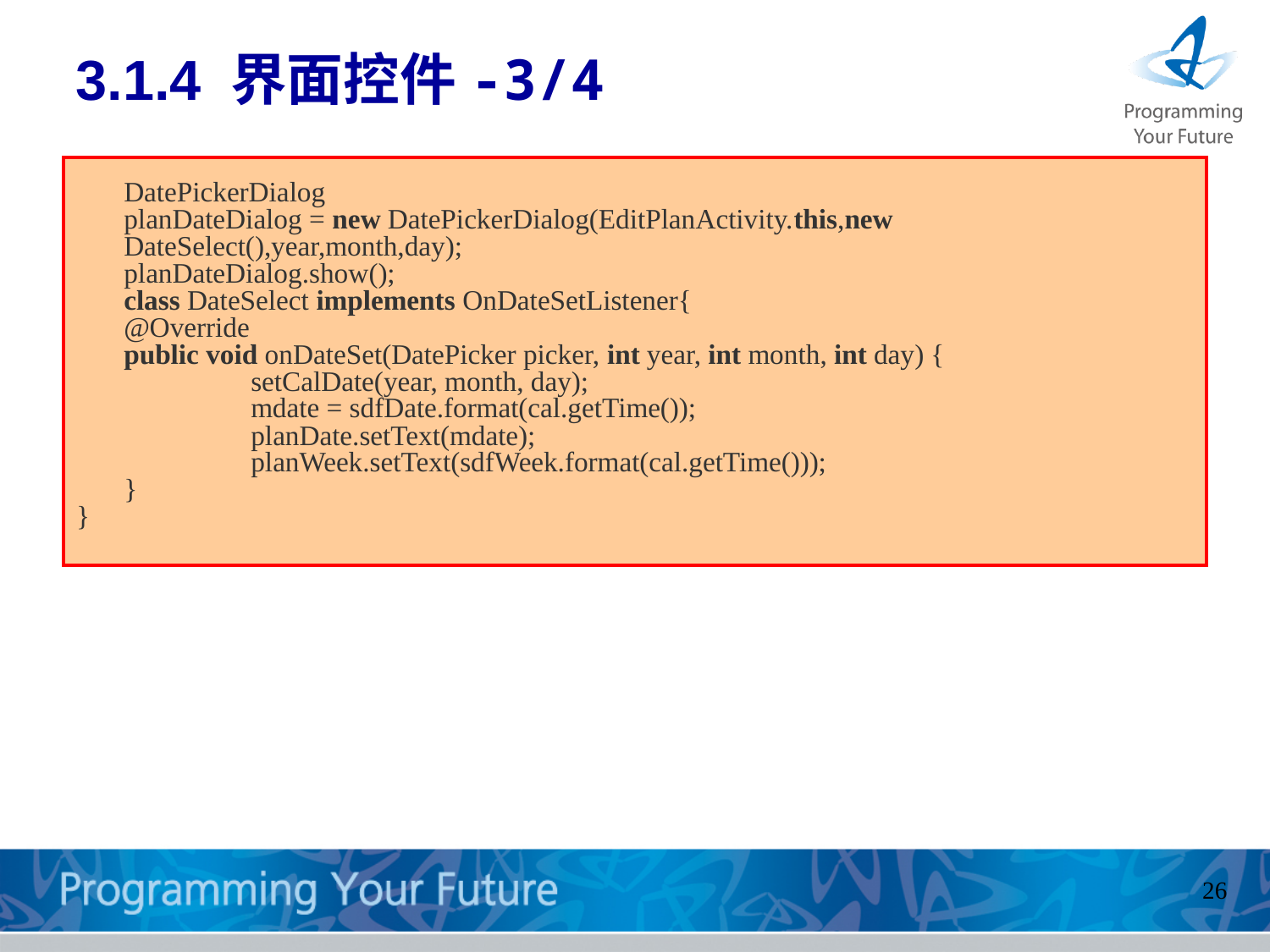

3.1.4 界面控件-3/4
	DatePickerDialog
	planDateDialog = new DatePickerDialog(EditPlanActivity.this,new DateSelect(),year,month,day);
	planDateDialog.show();
	class DateSelect implements OnDateSetListener{
	@Override
	public void onDateSet(DatePicker picker, int year, int month, int day) {
		setCalDate(year, month, day);
		mdate = sdfDate.format(cal.getTime());
		planDate.setText(mdate);
		planWeek.setText(sdfWeek.format(cal.getTime()));
	}
}